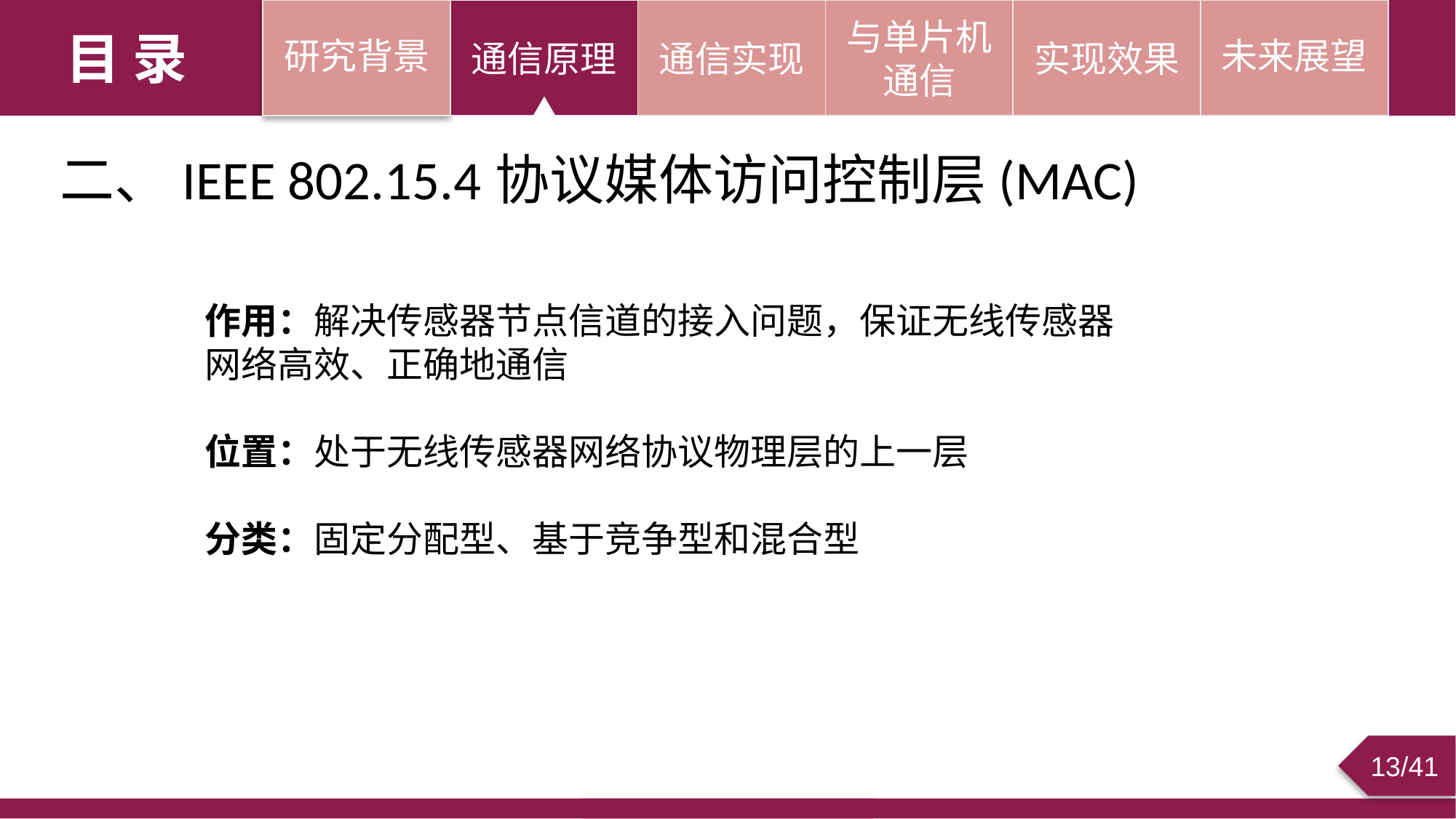

研究背景
通信原理
通信实现
与单片机通信
实现效果
未来展望

目 录

二、IEEE 802.15.4协议媒体访问控制层(MAC)
作用：解决传感器节点信道的接入问题，保证无线传感器网络高效、正确地通信

位置：处于无线传感器网络协议物理层的上一层

分类：固定分配型、基于竞争型和混合型
13/41